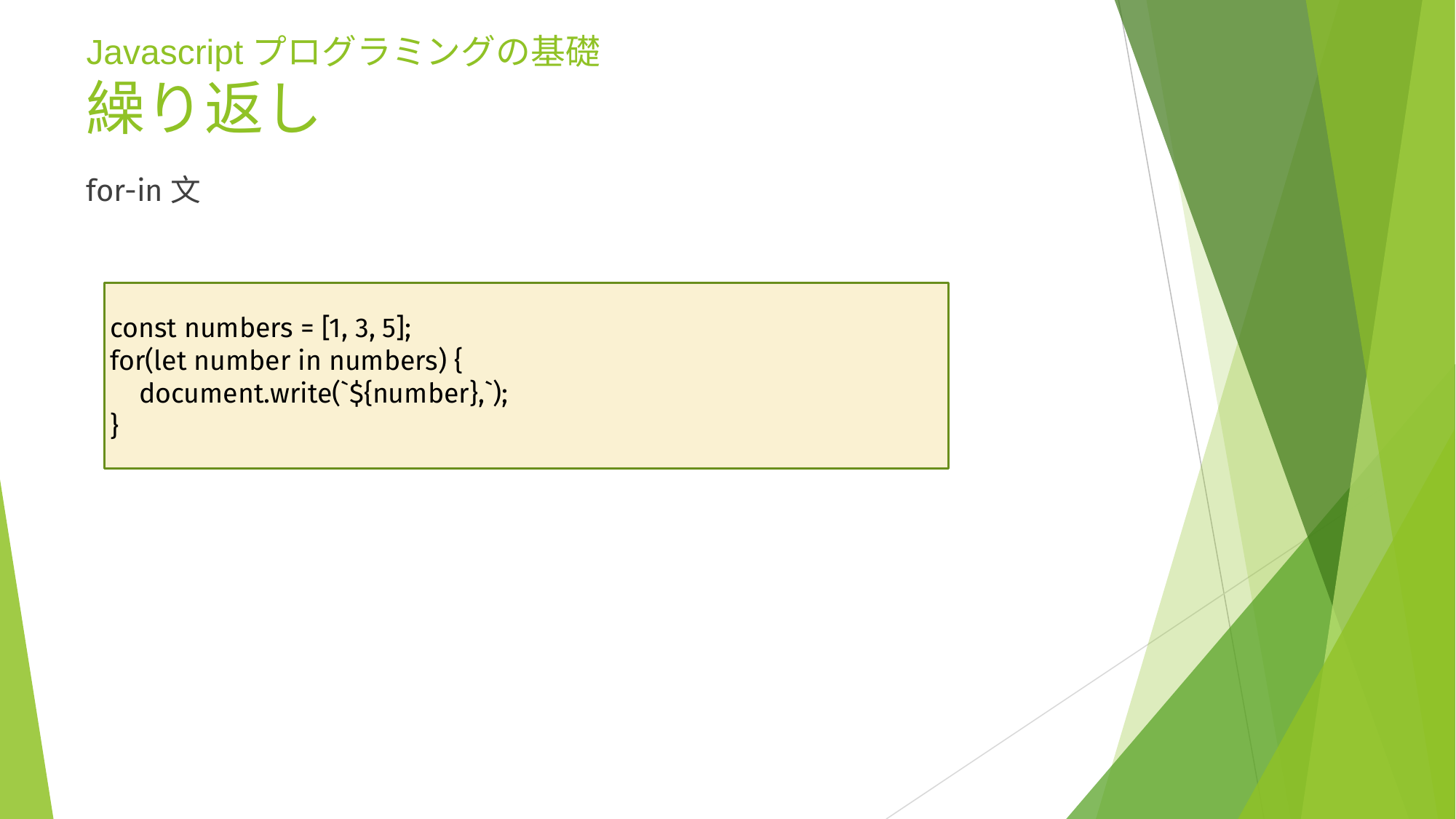

# Javascriptプログラミングの基礎 繰り返し
for-in文

const numbers = [1, 3, 5];
for(let number in numbers) {
    document.write(`${number},`);
}